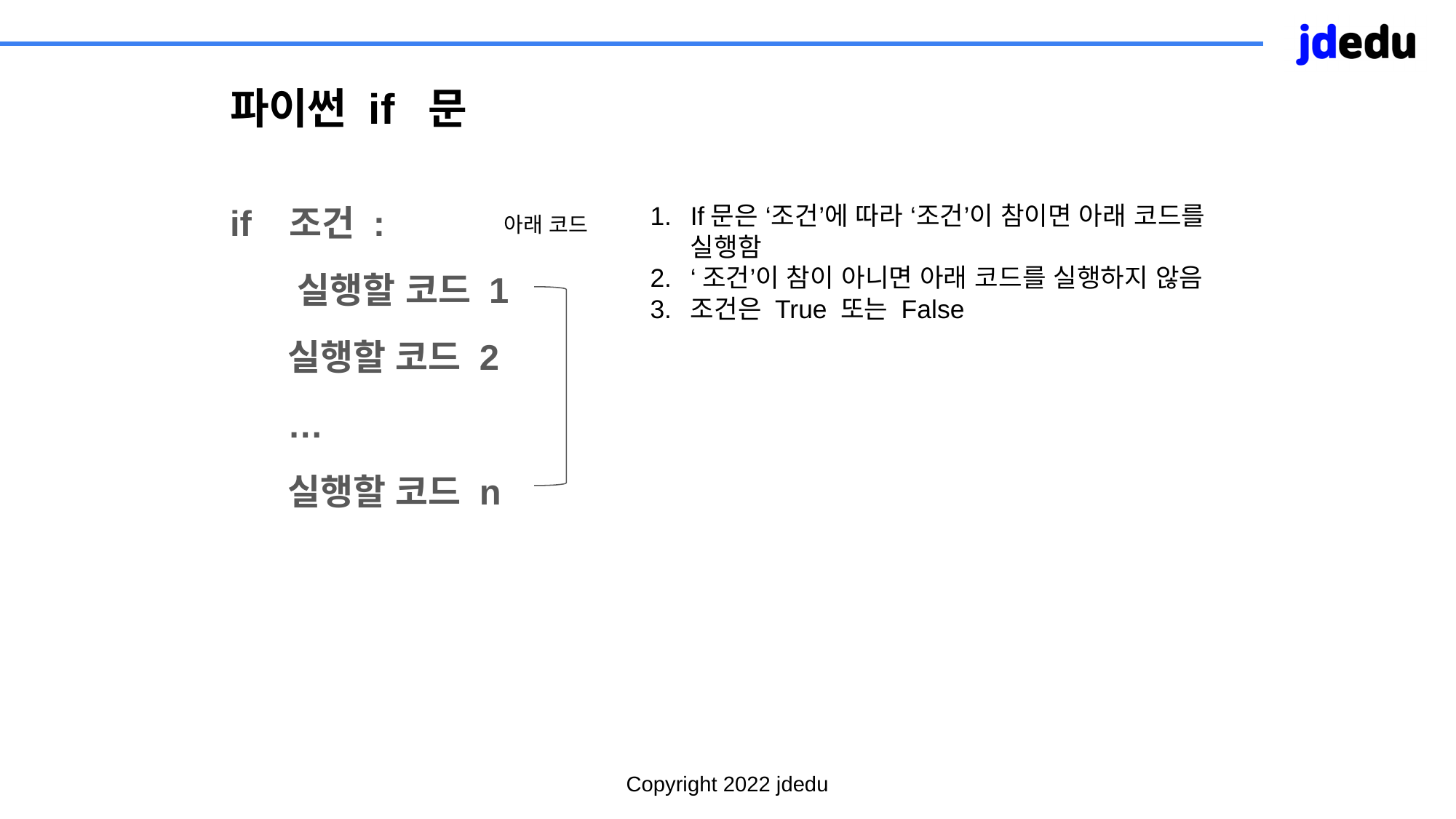

# 파이썬 if  문
if   조건 :
      실행할 코드 1
실행할 코드 2
…
실행할 코드 n
If문은 ‘조건’에 따라 ‘조건’이 참이면 아래 코드를 실행함
‘조건’이 참이 아니면 아래 코드를 실행하지 않음
조건은 True 또는 False
아래 코드